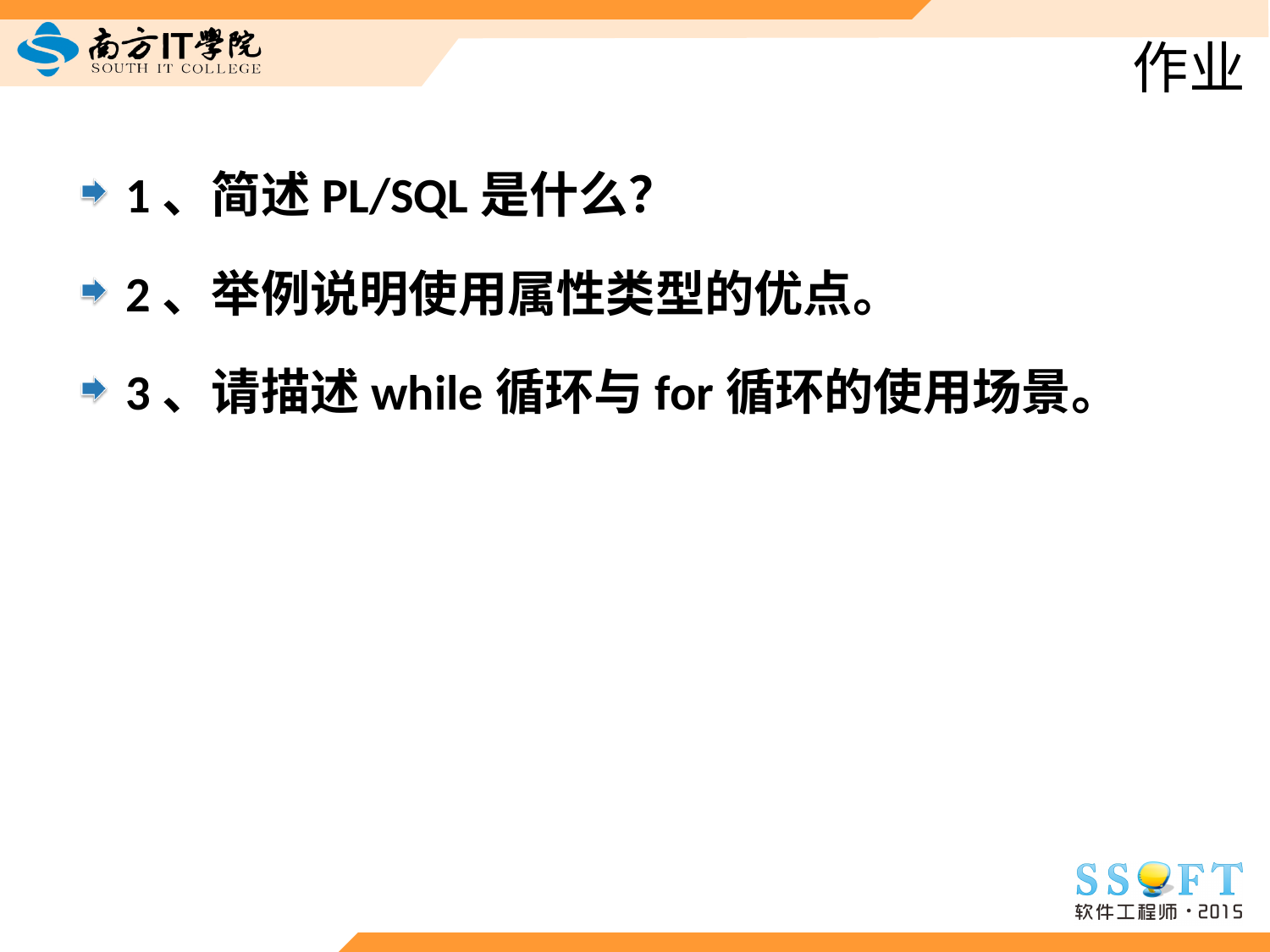

# 作业
1、简述PL/SQL是什么？
2、举例说明使用属性类型的优点。
3、请描述while循环与for循环的使用场景。